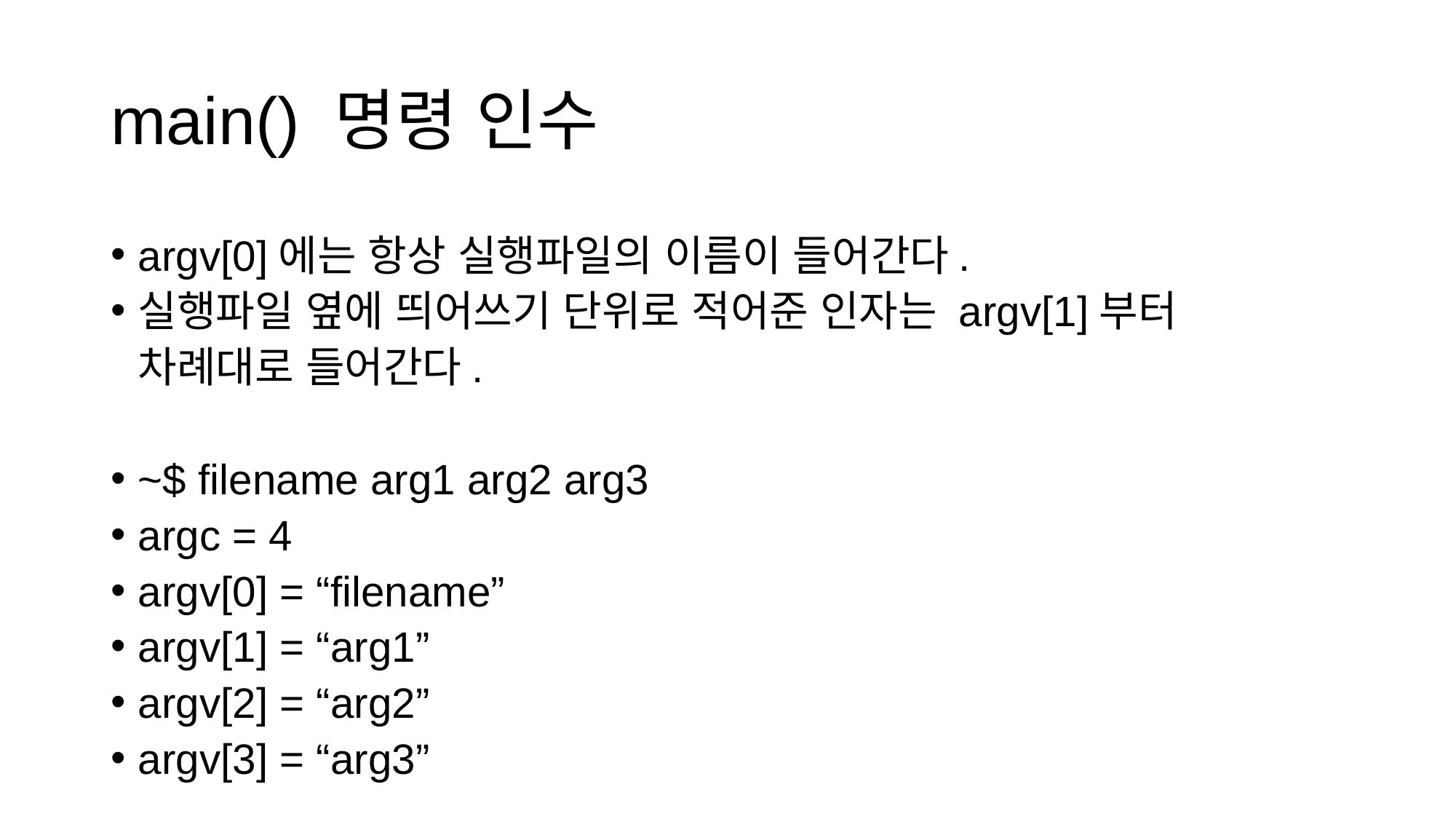

# main() 명령 인수
argv[0]에는 항상 실행파일의 이름이 들어간다.
실행파일 옆에 띄어쓰기 단위로 적어준 인자는 argv[1]부터 차례대로 들어간다.

~$ filename arg1 arg2 arg3
argc = 4
argv[0] = “filename”
argv[1] = “arg1”
argv[2] = “arg2”
argv[3] = “arg3”